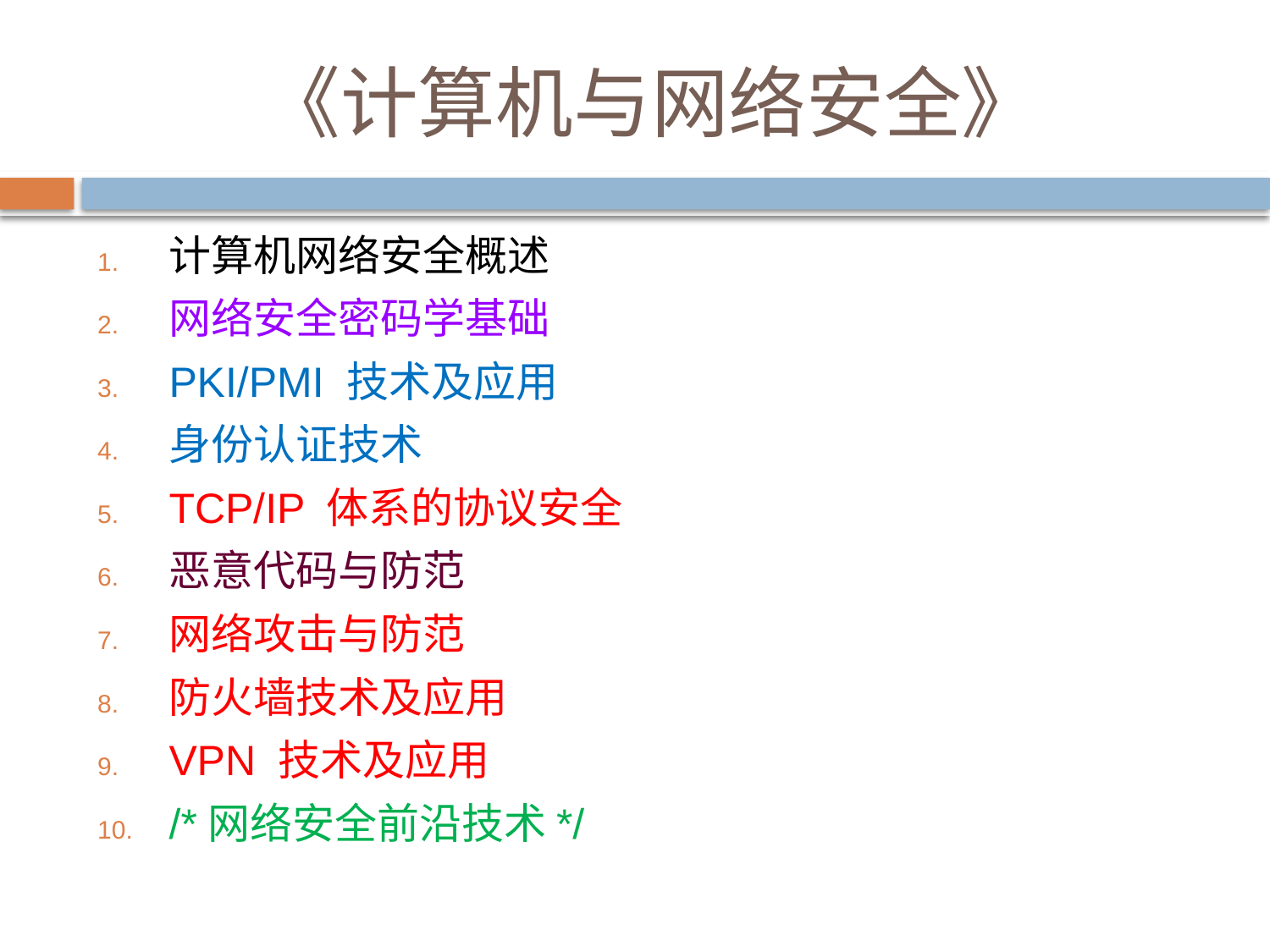

# 《计算机与网络安全》
计算机网络安全概述
网络安全密码学基础
PKI/PMI 技术及应用
身份认证技术
TCP/IP 体系的协议安全
恶意代码与防范
网络攻击与防范
防火墙技术及应用
VPN 技术及应用
/*网络安全前沿技术*/